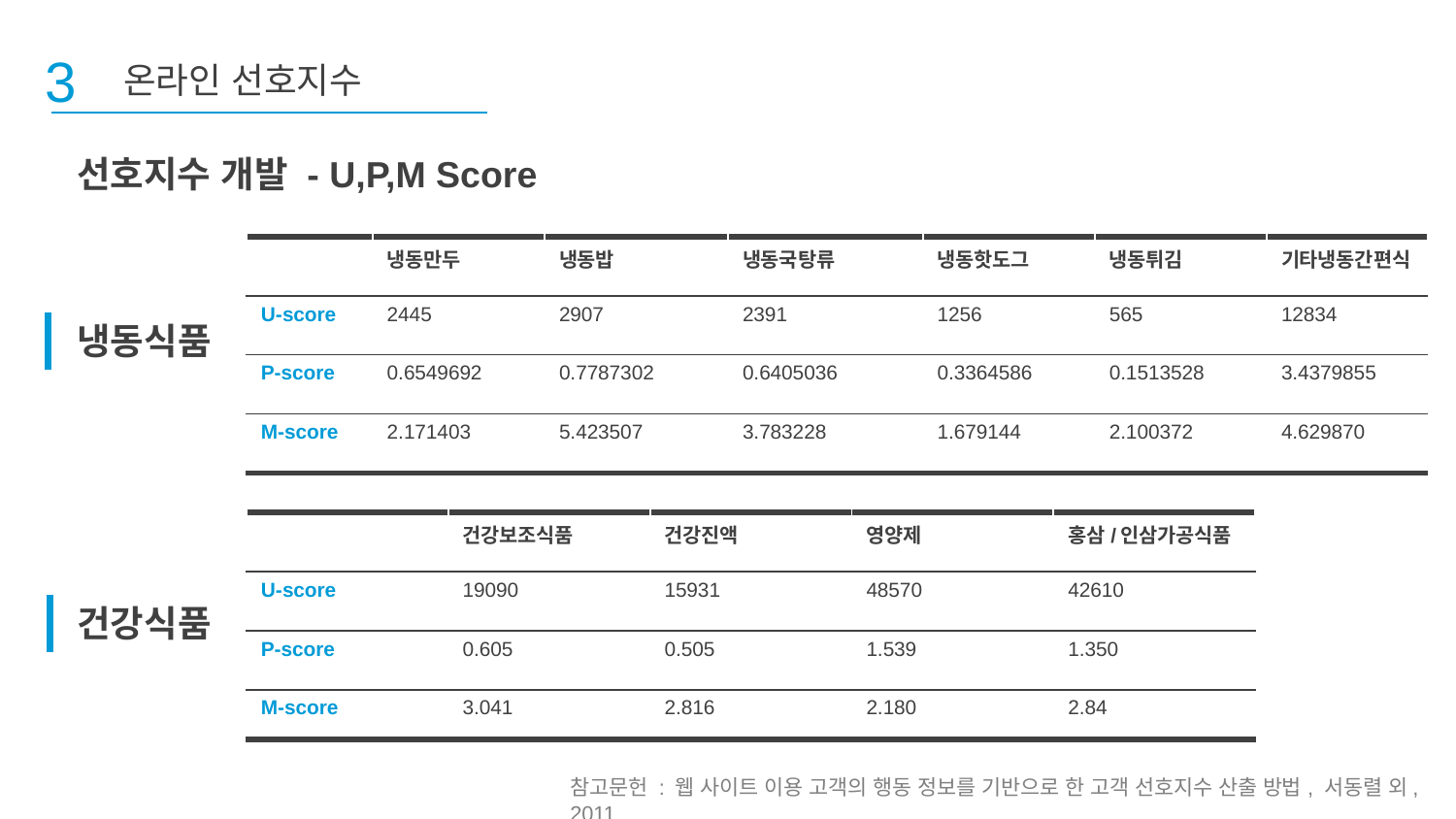

3
온라인 선호지수
선호지수 개발 - U,P,M Score
|  | 냉동만두 | 냉동밥 | 냉동국탕류 | 냉동핫도그 | 냉동튀김 | 기타냉동간편식 |
| --- | --- | --- | --- | --- | --- | --- |
| U-score | 2445 | 2907 | 2391 | 1256 | 565 | 12834 |
| P-score | 0.6549692 | 0.7787302 | 0.6405036 | 0.3364586 | 0.1513528 | 3.4379855 |
| M-score | 2.171403 | 5.423507 | 3.783228 | 1.679144 | 2.100372 | 4.629870 |
냉동식품
|  | 건강보조식품 | 건강진액 | 영양제 | 홍삼/인삼가공식품 |
| --- | --- | --- | --- | --- |
| U-score | 19090 | 15931 | 48570 | 42610 |
| P-score | 0.605 | 0.505 | 1.539 | 1.350 |
| M-score | 3.041 | 2.816 | 2.180 | 2.84 |
건강식품
참고문헌 : 웹 사이트 이용 고객의 행동 정보를 기반으로 한 고객 선호지수 산출 방법, 서동렬 외, 2011